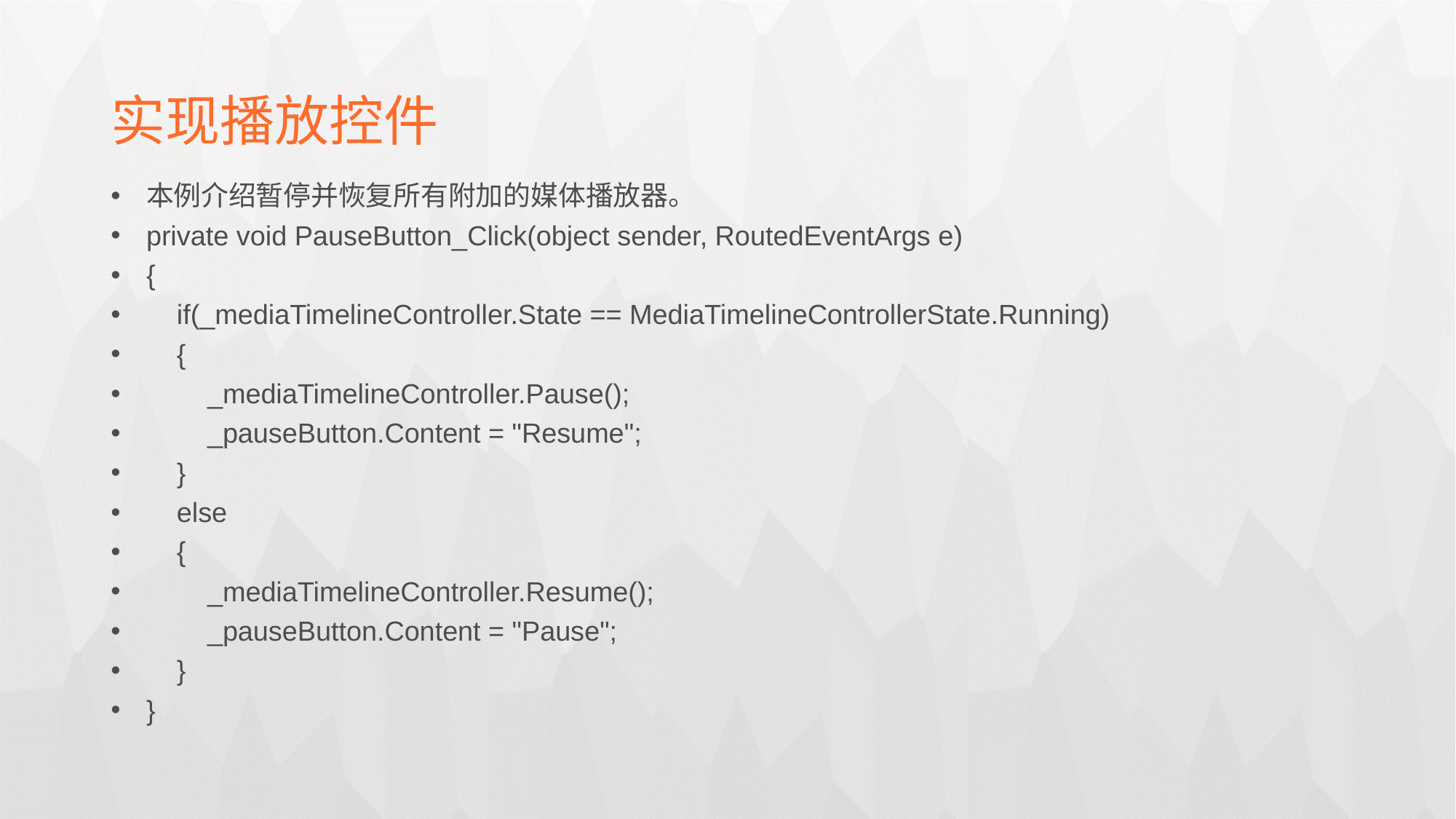

实现播放控件
本例介绍暂停并恢复所有附加的媒体播放器。
private void PauseButton_Click(object sender, RoutedEventArgs e)
{
    if(_mediaTimelineController.State == MediaTimelineControllerState.Running)
    {
        _mediaTimelineController.Pause();
        _pauseButton.Content = "Resume";
    }
    else
    {
        _mediaTimelineController.Resume();
        _pauseButton.Content = "Pause";
    }
}